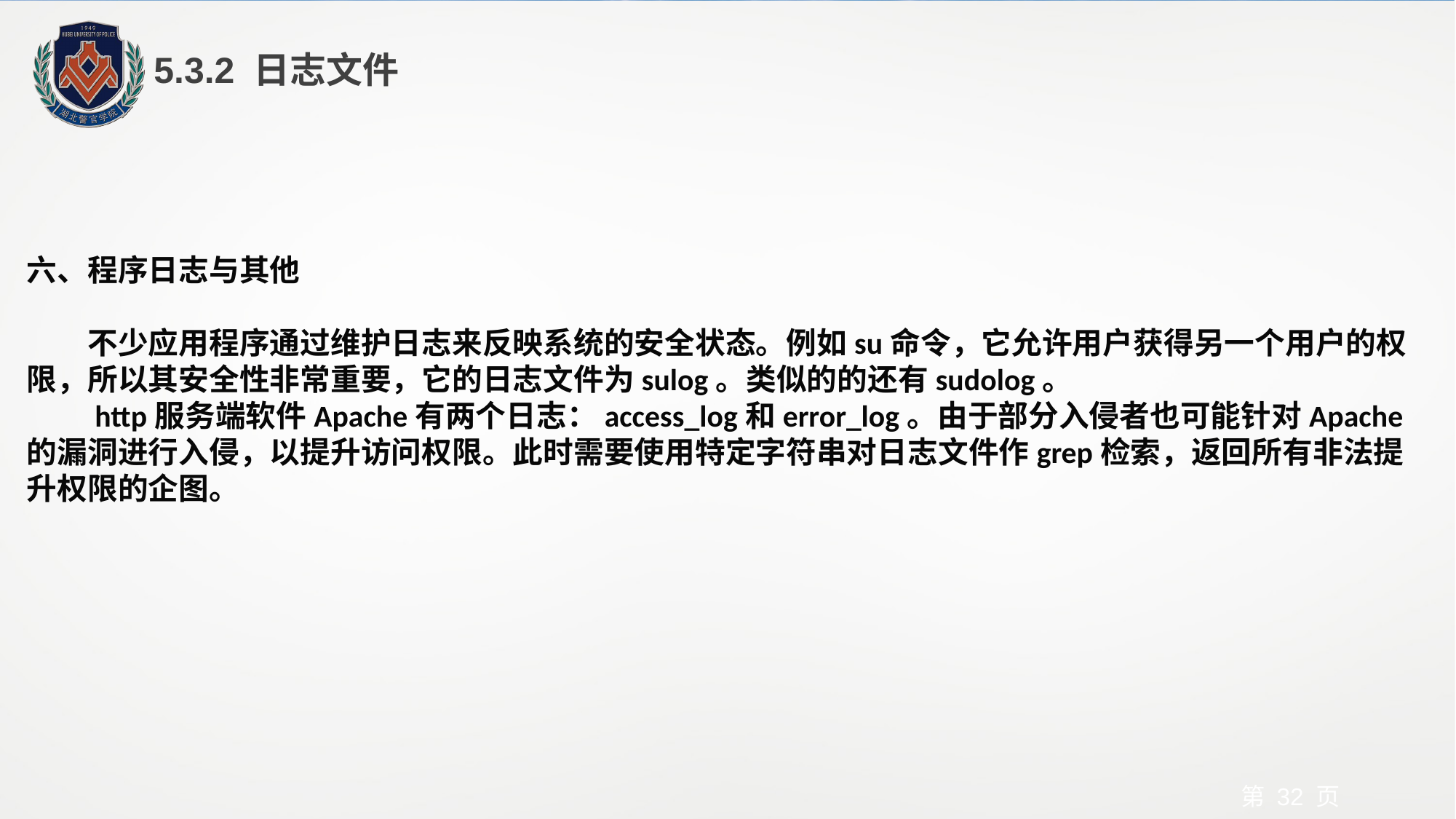

5.3.2 日志文件
六、程序日志与其他

　　不少应用程序通过维护日志来反映系统的安全状态。例如su命令，它允许用户获得另一个用户的权限，所以其安全性非常重要，它的日志文件为sulog。类似的的还有sudolog。
　　http服务端软件Apache有两个日志：access_log和error_log。由于部分入侵者也可能针对Apache的漏洞进行入侵，以提升访问权限。此时需要使用特定字符串对日志文件作grep检索，返回所有非法提升权限的企图。